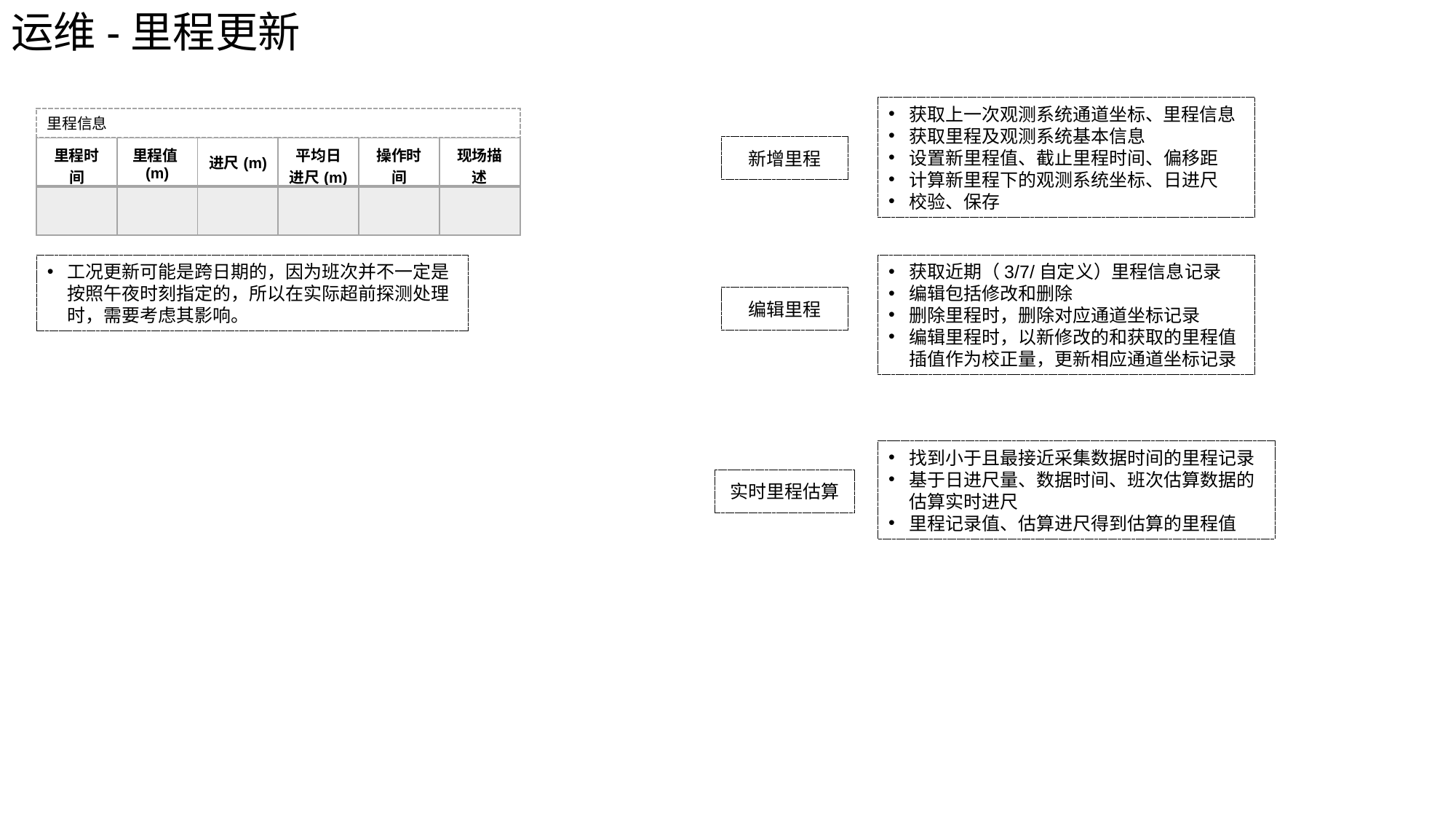

运维-里程更新
获取上一次观测系统通道坐标、里程信息
获取里程及观测系统基本信息
设置新里程值、截止里程时间、偏移距
计算新里程下的观测系统坐标、日进尺
校验、保存
里程信息
新增里程
| 里程时间 | 里程值(m) | 进尺(m) | 平均日进尺(m) | 操作时间 | 现场描述 |
| --- | --- | --- | --- | --- | --- |
|  |  |  |  |  |  |
工况更新可能是跨日期的，因为班次并不一定是按照午夜时刻指定的，所以在实际超前探测处理时，需要考虑其影响。
获取近期（3/7/自定义）里程信息记录
编辑包括修改和删除
删除里程时，删除对应通道坐标记录
编辑里程时，以新修改的和获取的里程值插值作为校正量，更新相应通道坐标记录
编辑里程
找到小于且最接近采集数据时间的里程记录
基于日进尺量、数据时间、班次估算数据的估算实时进尺
里程记录值、估算进尺得到估算的里程值
实时里程估算